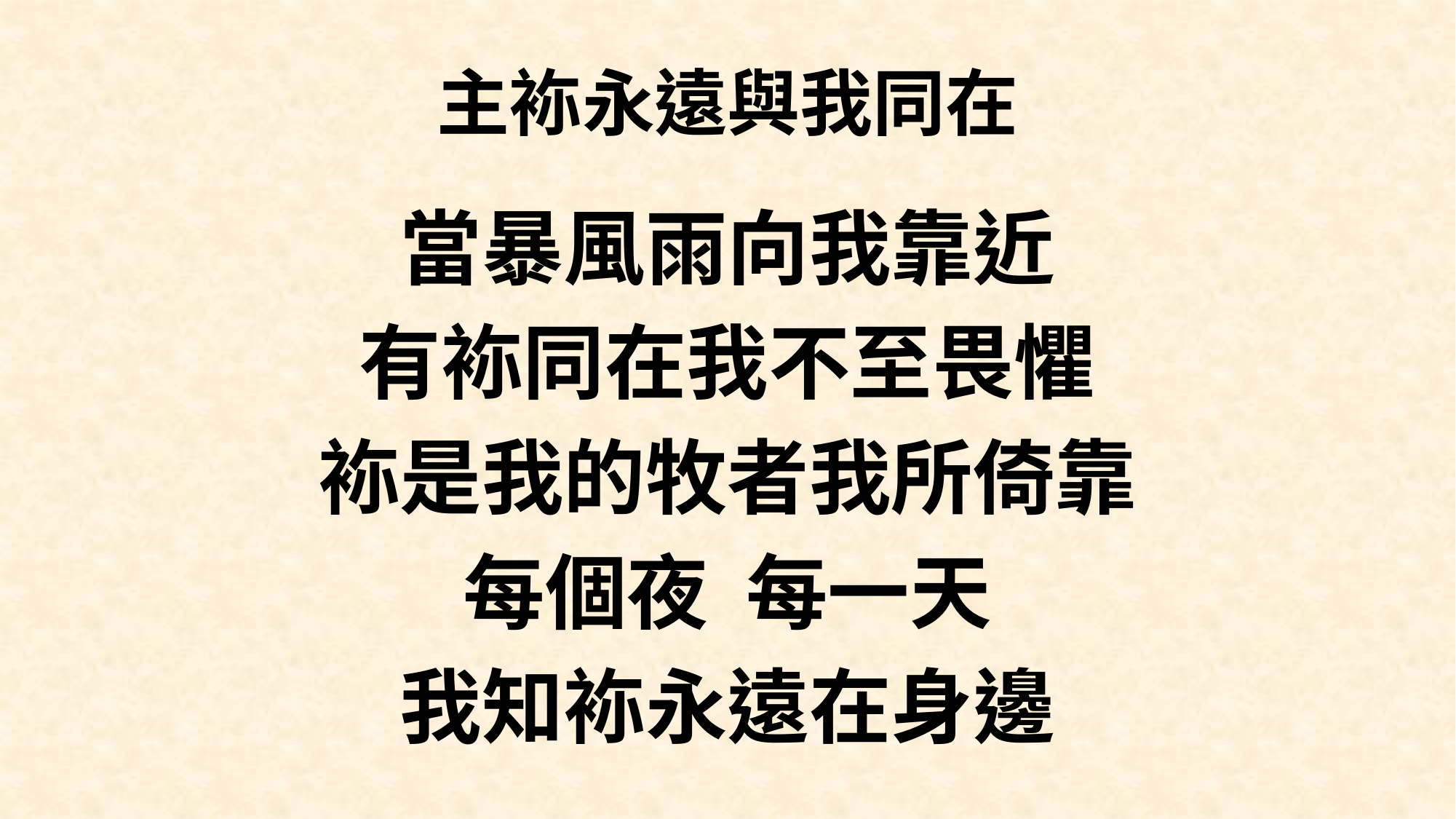

# 主袮永遠與我同在
當暴風雨向我靠近
有袮同在我不至畏懼
袮是我的牧者我所倚靠
每個夜  每一天
我知袮永遠在身邊